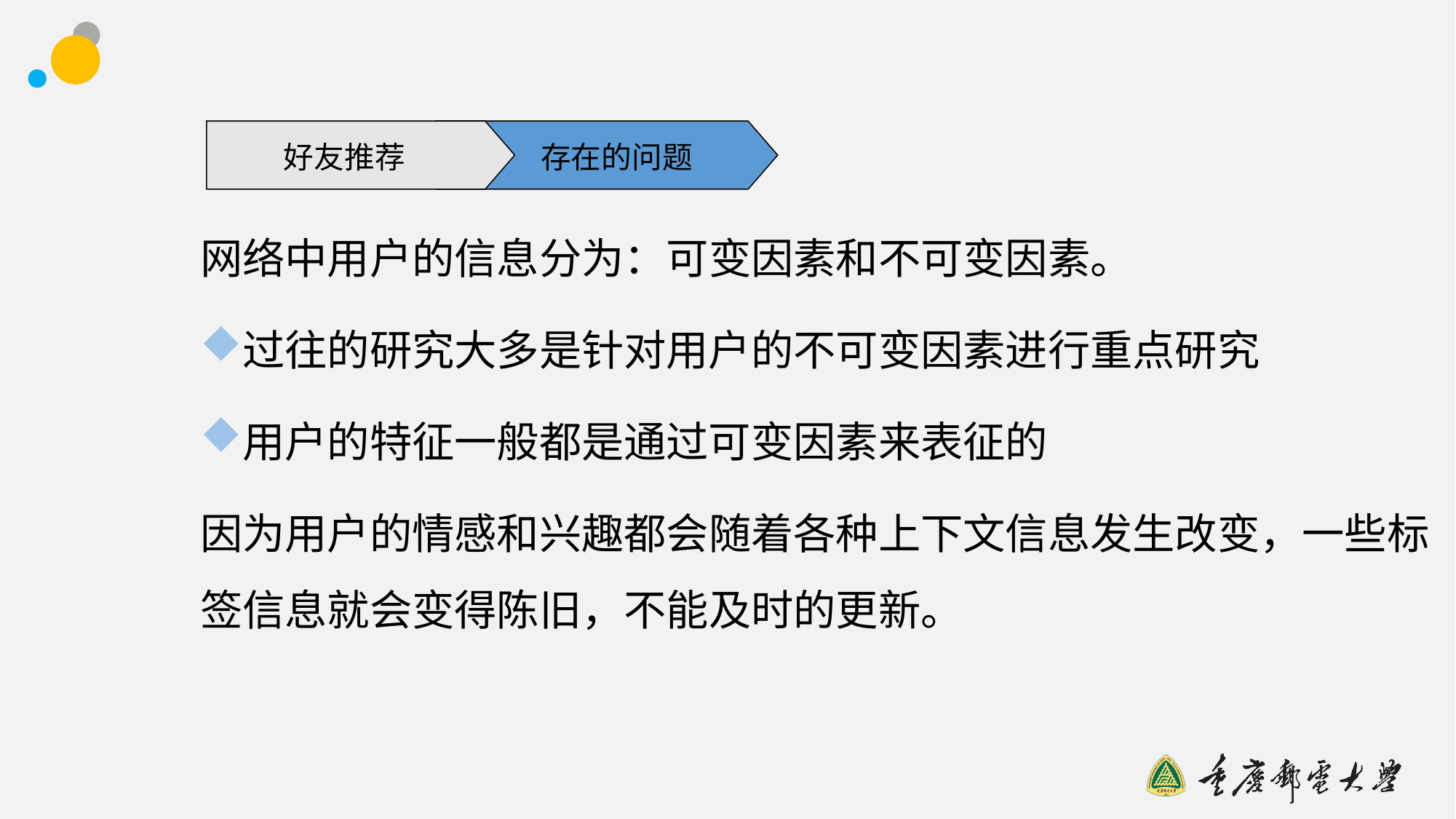

#

好友推荐
存在的问题
网络中用户的信息分为：可变因素和不可变因素。
过往的研究大多是针对用户的不可变因素进行重点研究
用户的特征一般都是通过可变因素来表征的
因为用户的情感和兴趣都会随着各种上下文信息发生改变，一些标签信息就会变得陈旧，不能及时的更新。